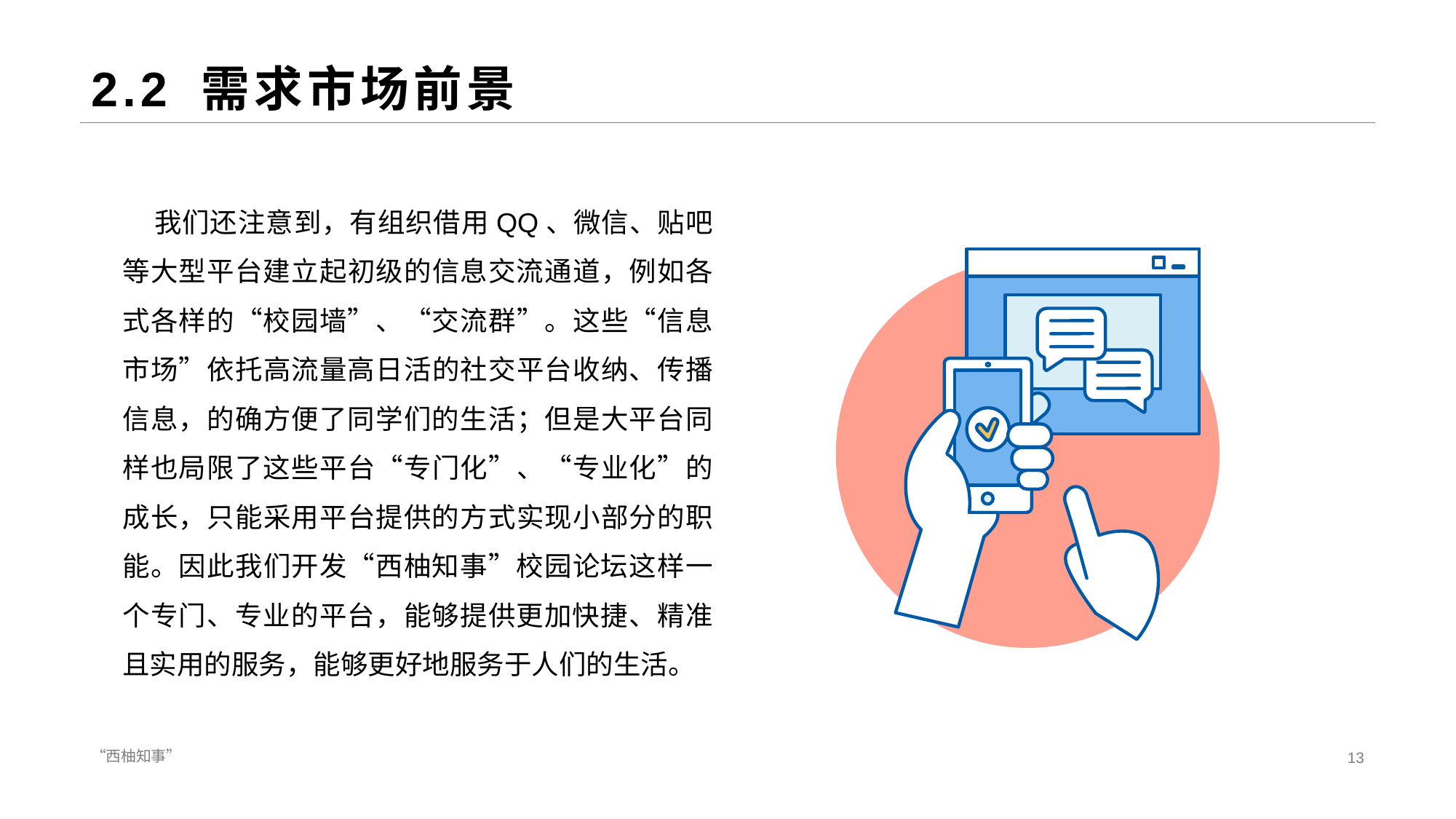

“西柚知事”
开发方案
/03
# 2.2 需求市场前景
我们还注意到，有组织借用QQ、微信、贴吧等大型平台建立起初级的信息交流通道，例如各式各样的“校园墙”、“交流群”。这些“信息市场”依托高流量高日活的社交平台收纳、传播信息，的确方便了同学们的生活；但是大平台同样也局限了这些平台“专门化”、“专业化”的成长，只能采用平台提供的方式实现小部分的职能。因此我们开发“西柚知事”校园论坛这样一个专门、专业的平台，能够提供更加快捷、精准且实用的服务，能够更好地服务于人们的生活。

“西柚知事”
13
	我们注意到：校园内尤其是学生群体，对于““西柚知事”校园论坛”这一产品的需求量是非常广泛的。小到丢失饭卡钥匙、询问教材课程，大到寻求招聘信息、发布招聘通知，都需要一个媒介来充当“信息市场”的作用。